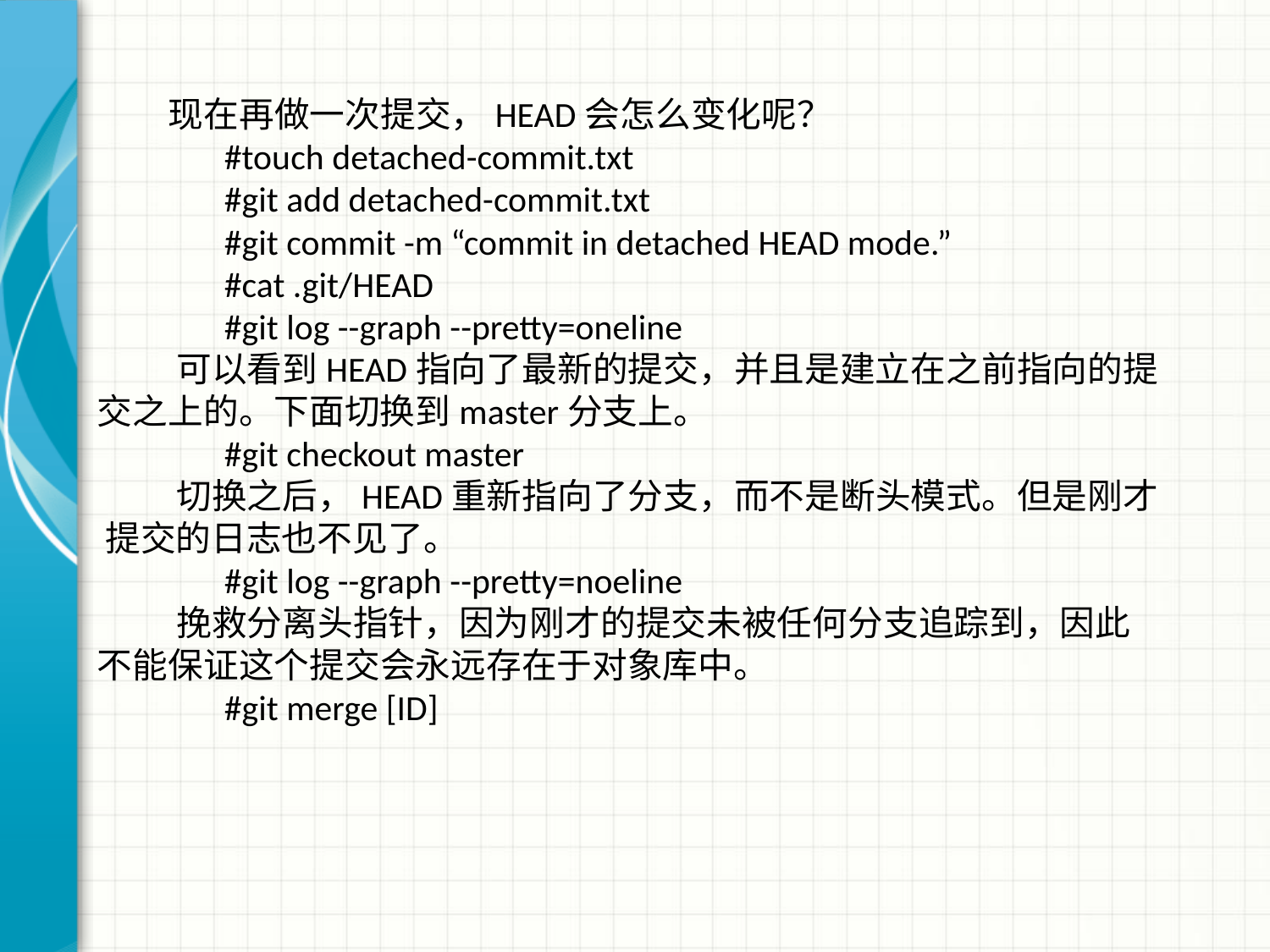

现在再做一次提交，HEAD会怎么变化呢？
	#touch detached-commit.txt
	#git add detached-commit.txt
	#git commit -m “commit in detached HEAD mode.”
	#cat .git/HEAD
	#git log --graph --pretty=oneline
         可以看到HEAD指向了最新的提交，并且是建立在之前指向的提交之上的。下面切换到master分支上。
	#git checkout master
         切换之后，HEAD重新指向了分支，而不是断头模式。但是刚才  提交的日志也不见了。
	#git log --graph --pretty=noeline
         挽救分离头指针，因为刚才的提交未被任何分支追踪到，因此不能保证这个提交会永远存在于对象库中。
	#git merge [ID]